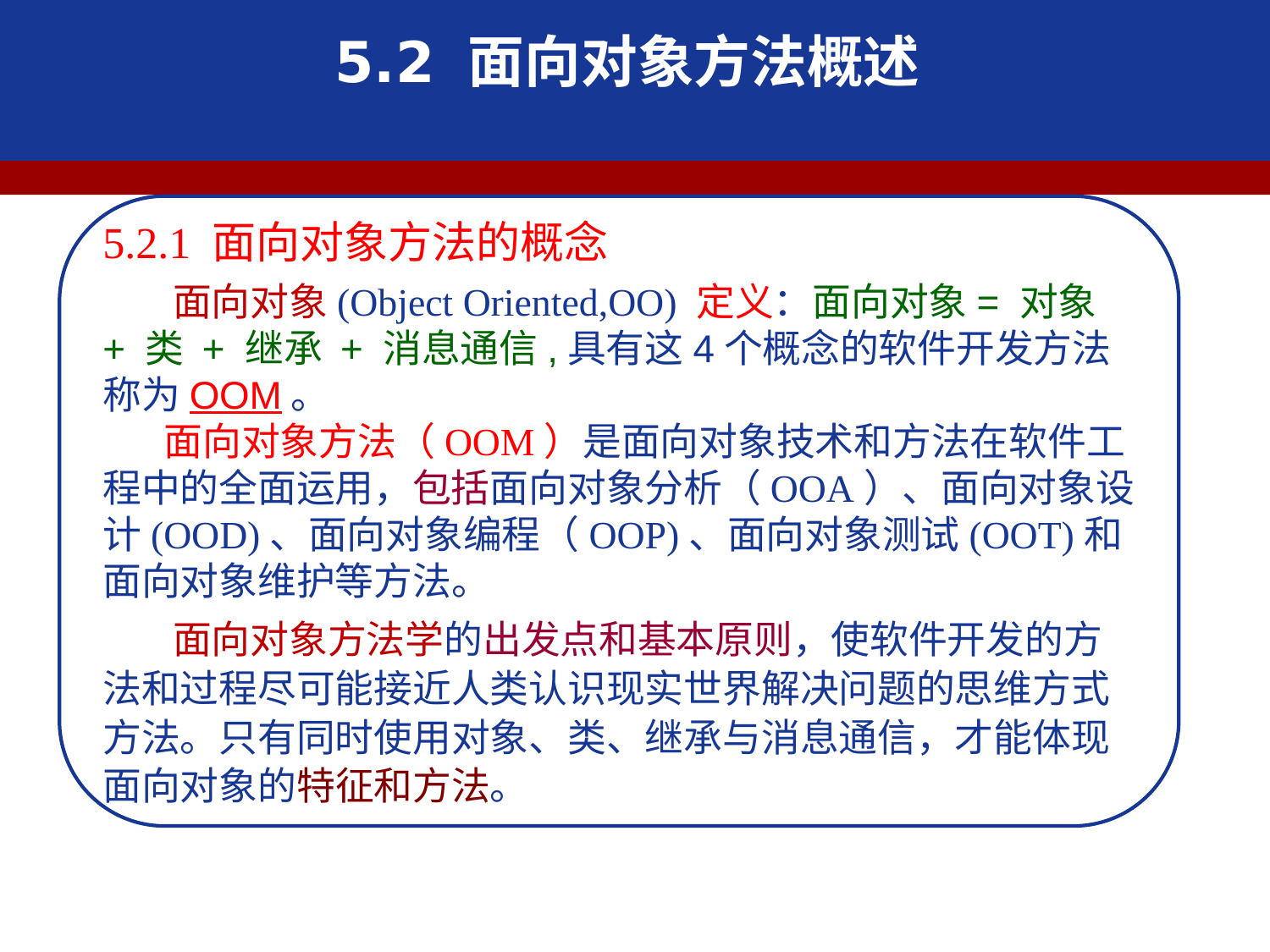

5.2 面向对象方法概述

5.2.1 面向对象方法的概念
       面向对象(Object Oriented,OO) 定义：面向对象= 对象 + 类 + 继承 + 消息通信,具有这4个概念的软件开发方法称为OOM。
      面向对象方法（OOM）是面向对象技术和方法在软件工程中的全面运用，包括面向对象分析（OOA）、面向对象设计(OOD)、面向对象编程（OOP)、面向对象测试(OOT)和面向对象维护等方法。
       面向对象方法学的出发点和基本原则，使软件开发的方法和过程尽可能接近人类认识现实世界解决问题的思维方式方法。只有同时使用对象、类、继承与消息通信，才能体现面向对象的特征和方法。